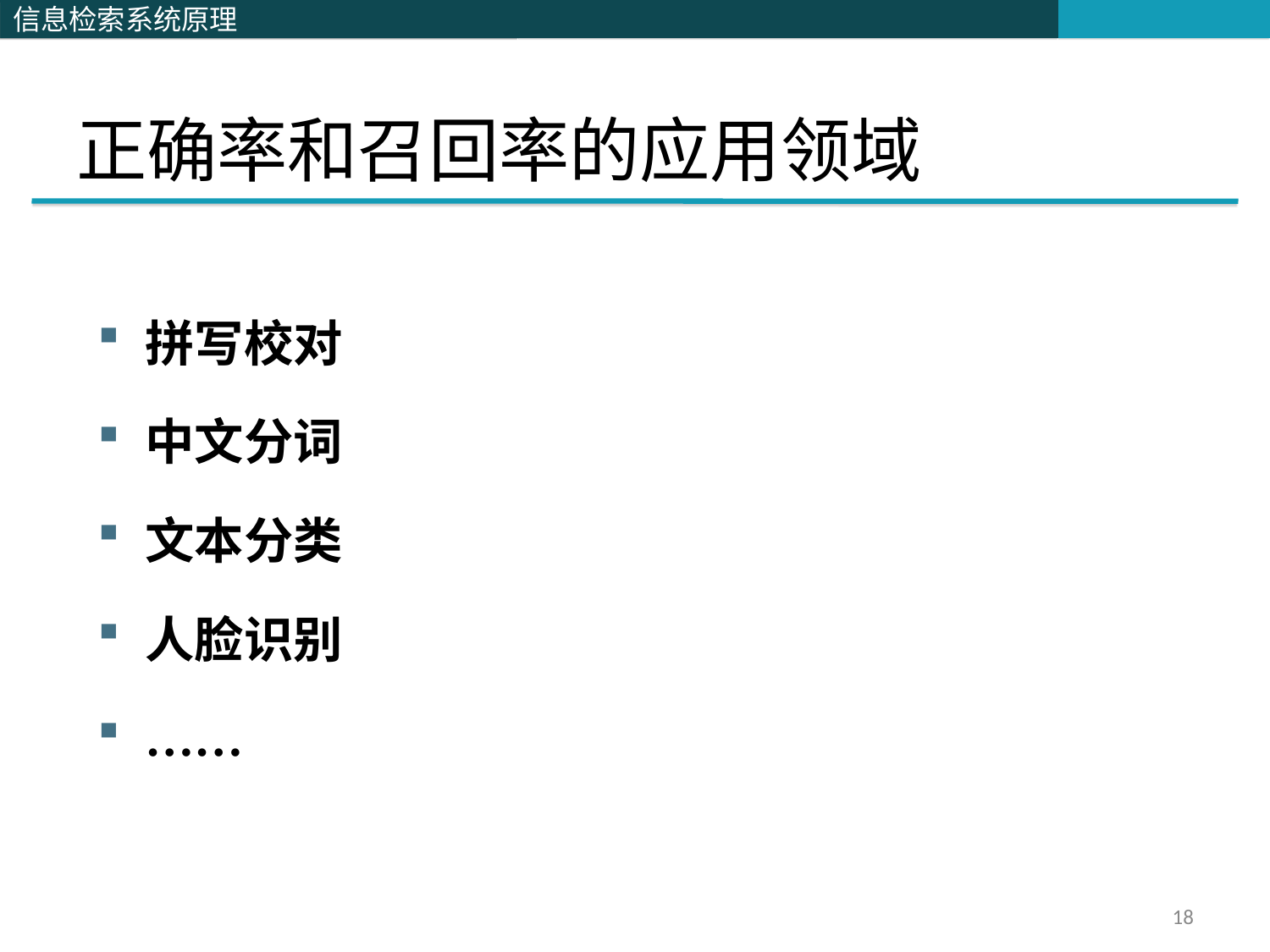

# 正确率和召回率的应用领域
拼写校对
中文分词
文本分类
人脸识别
……

18